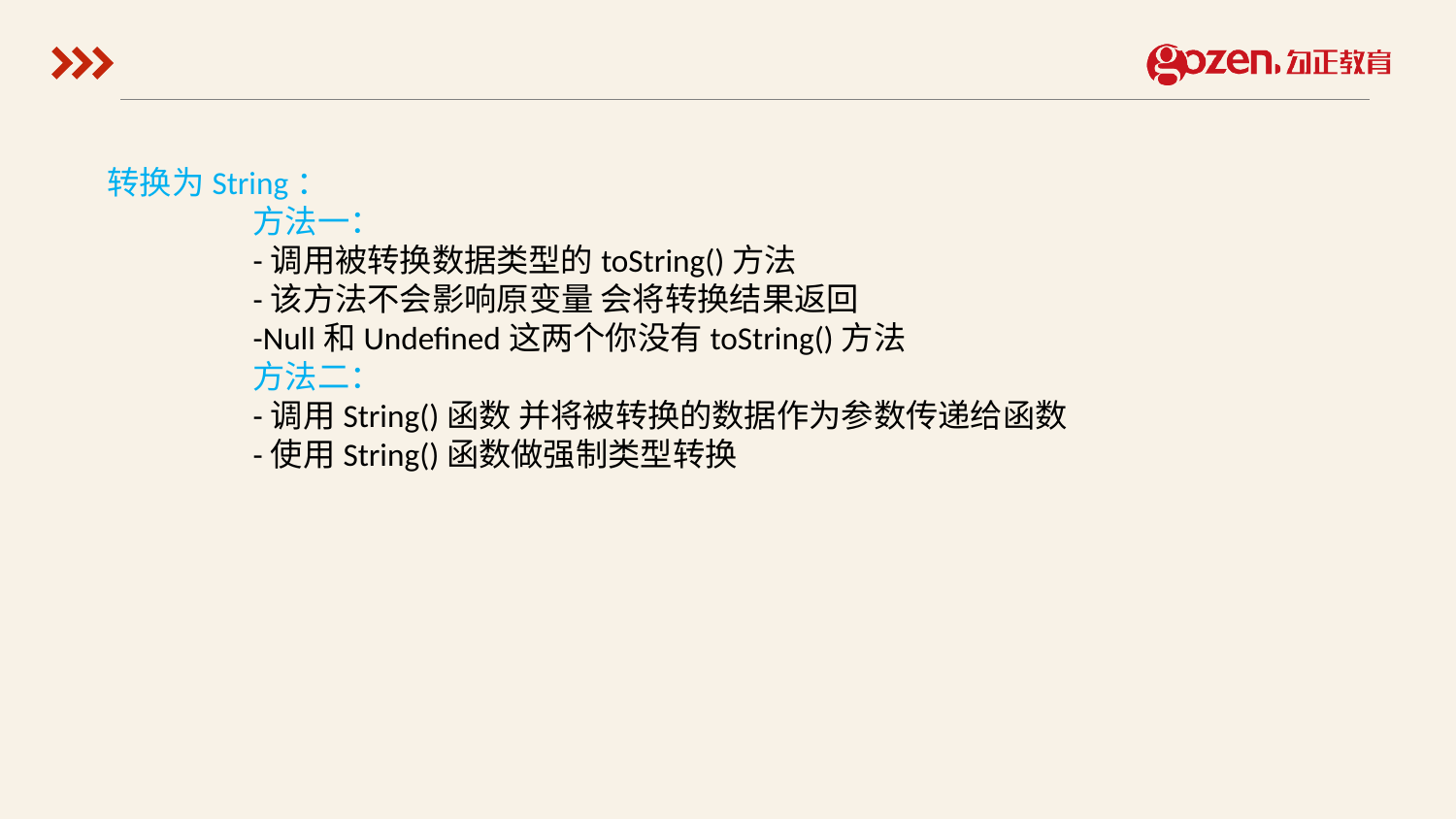

转换为String：
	方法一：
	-调用被转换数据类型的toString()方法
	-该方法不会影响原变量 会将转换结果返回
	-Null和Undefined这两个你没有toString()方法
	方法二：
	-调用String()函数 并将被转换的数据作为参数传递给函数
	-使用String()函数做强制类型转换